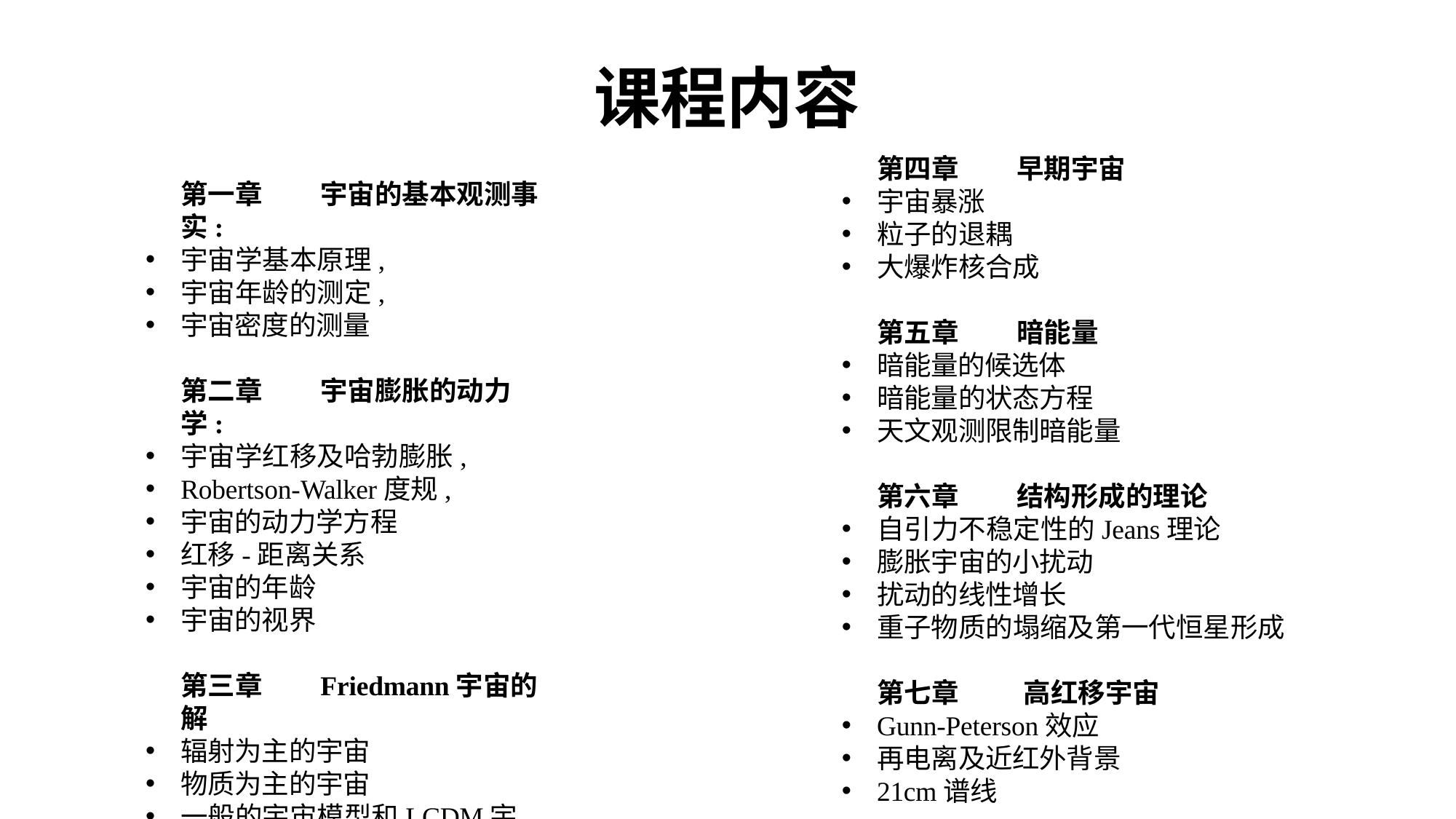

# 课程内容
第四章	早期宇宙
宇宙暴涨
粒子的退耦
大爆炸核合成
第五章	暗能量
暗能量的候选体
暗能量的状态方程
天文观测限制暗能量
第六章	结构形成的理论
自引力不稳定性的Jeans理论
膨胀宇宙的小扰动
扰动的线性增长
重子物质的塌缩及第一代恒星形成
第七章	高红移宇宙
Gunn-Peterson效应
再电离及近红外背景
21cm谱线
第一章	宇宙的基本观测事实:
宇宙学基本原理,
宇宙年龄的测定,
宇宙密度的测量
第二章	宇宙膨胀的动力学:
宇宙学红移及哈勃膨胀,
Robertson-Walker度规,
宇宙的动力学方程
红移-距离关系
宇宙的年龄
宇宙的视界
第三章	Friedmann宇宙的解
辐射为主的宇宙
物质为主的宇宙
一般的宇宙模型和LCDM宇宙